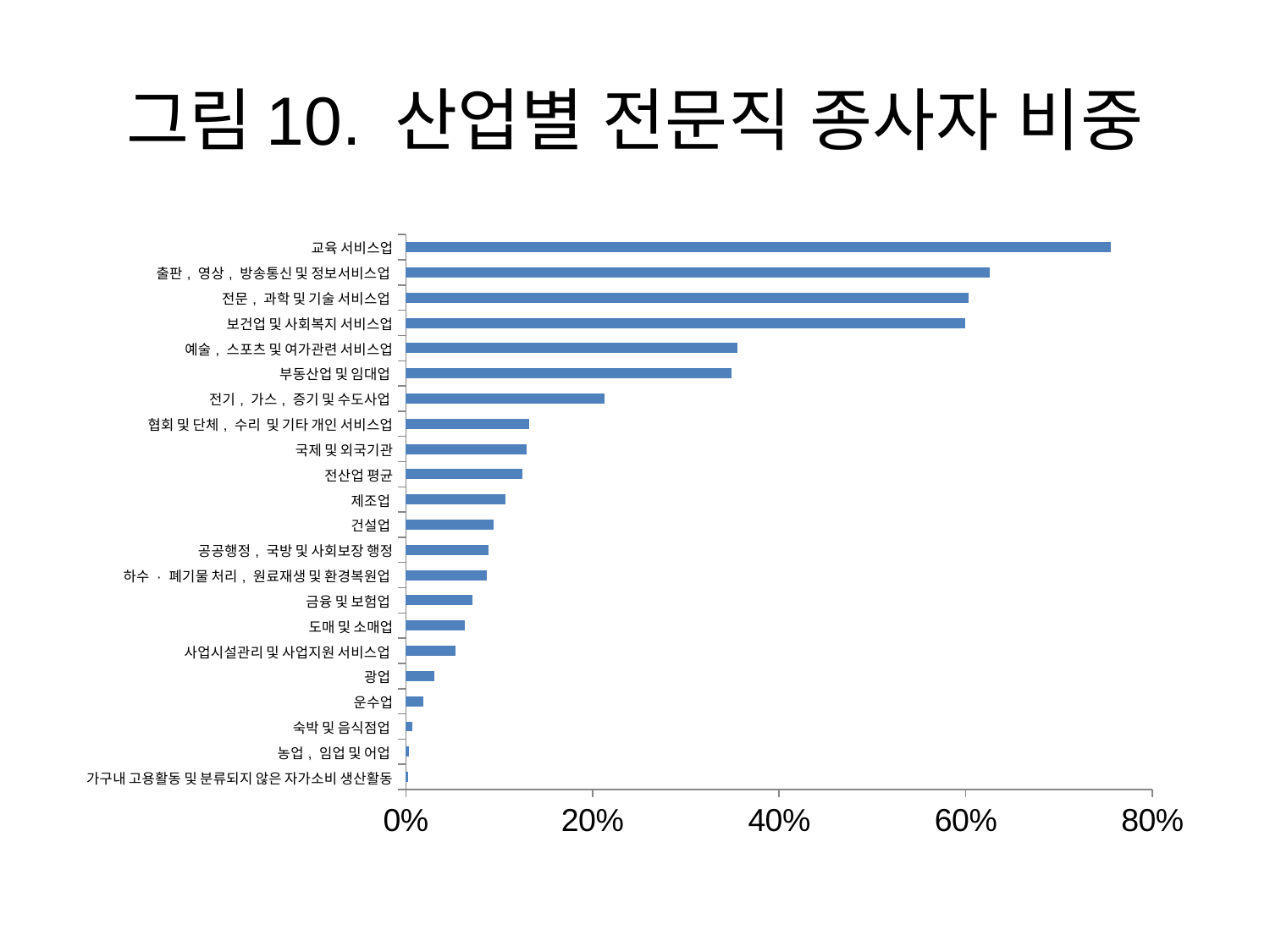

# 그림10. 산업별 전문직 종사자 비중

### Chart

| Category | 전문직 비중 |
|---|---|
| 가구내 고용활동 및 분류되지 않은 자가소비 생산활동 | 0.002820385933486463 |
| 농업, 임업 및 어업  | 0.0030160119613085764 |
| 숙박 및 음식점업  | 0.007096171606087308 |
| 운수업 | 0.019061477657470256 |
| 광업  | 0.030872724164053664 |
| 사업시설관리 및 사업지원 서비스업  | 0.05334409230073905 |
| 도매 및 소매업 | 0.06366560717483202 |
| 금융 및 보험업  | 0.07111939420262688 |
| 하수 · 폐기물 처리, 원료재생 및 환경복원업  | 0.08668971266553704 |
| 공공행정, 국방 및 사회보장 행정 | 0.08843207541560866 |
| 건설업  | 0.09399765565397791 |
| 제조업  | 0.1065244336067954 |
| 전산업 평균 | 0.12526942307190989 |
| 국제 및 외국기관 | 0.12909825644826067 |
| 협회 및 단체, 수리  및 기타 개인 서비스업 | 0.13191744618857626 |
| 전기, 가스, 증기 및 수도사업  | 0.21292585066684608 |
| 부동산업 및 임대업  | 0.34881785869846776 |
| 예술, 스포츠 및 여가관련 서비스업 | 0.3552674259424734 |
| 보건업 및 사회복지 서비스업 | 0.599203225168259 |
| 전문, 과학 및 기술 서비스업  | 0.6031380759324687 |
| 출판, 영상, 방송통신 및 정보서비스업  | 0.6254140629941283 |
| 교육 서비스업 | 0.755405283821007 |